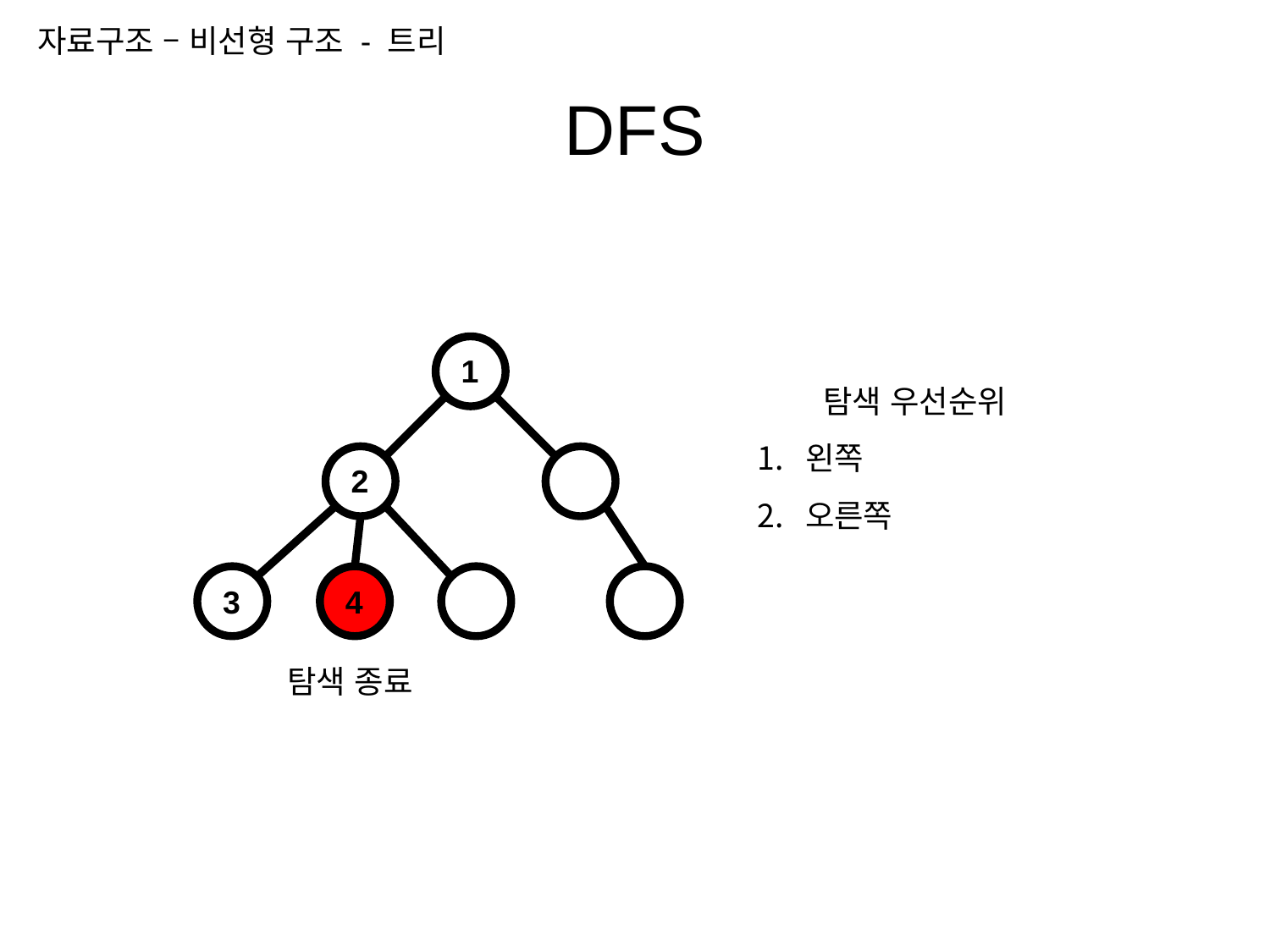

자료구조 – 비선형 구조 - 트리
# DFS

1
탐색 우선순위
왼쪽
오른쪽

2

3
4
탐색 종료